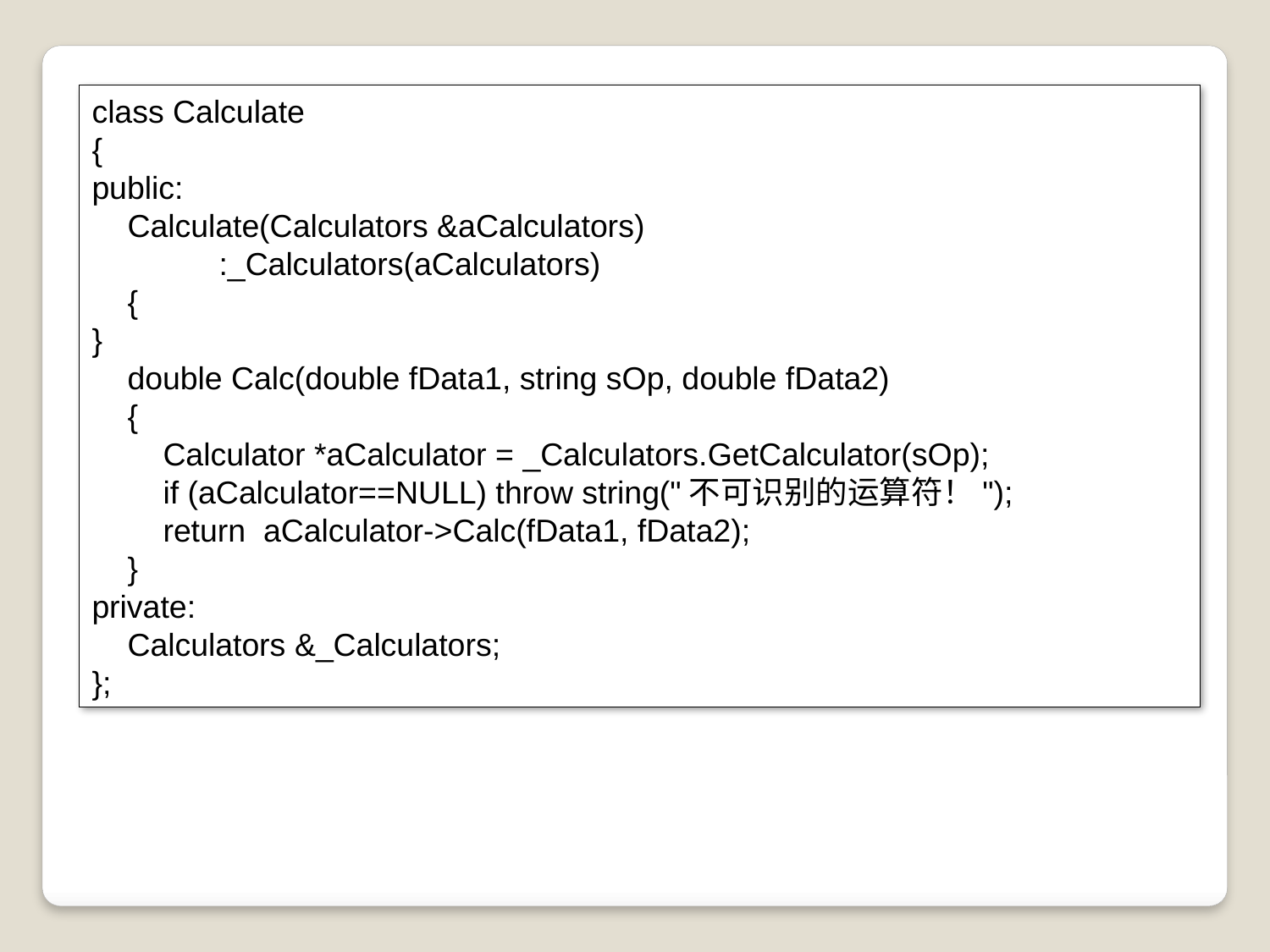

class Calculate
{
public:
    Calculate(Calculators &aCalculators)
	:_Calculators(aCalculators)
    {
}
    double Calc(double fData1, string sOp, double fData2)
    {
        Calculator *aCalculator = _Calculators.GetCalculator(sOp);
        if (aCalculator==NULL) throw string("不可识别的运算符！");
        return  aCalculator->Calc(fData1, fData2);
    }
private:
    Calculators &_Calculators;
};